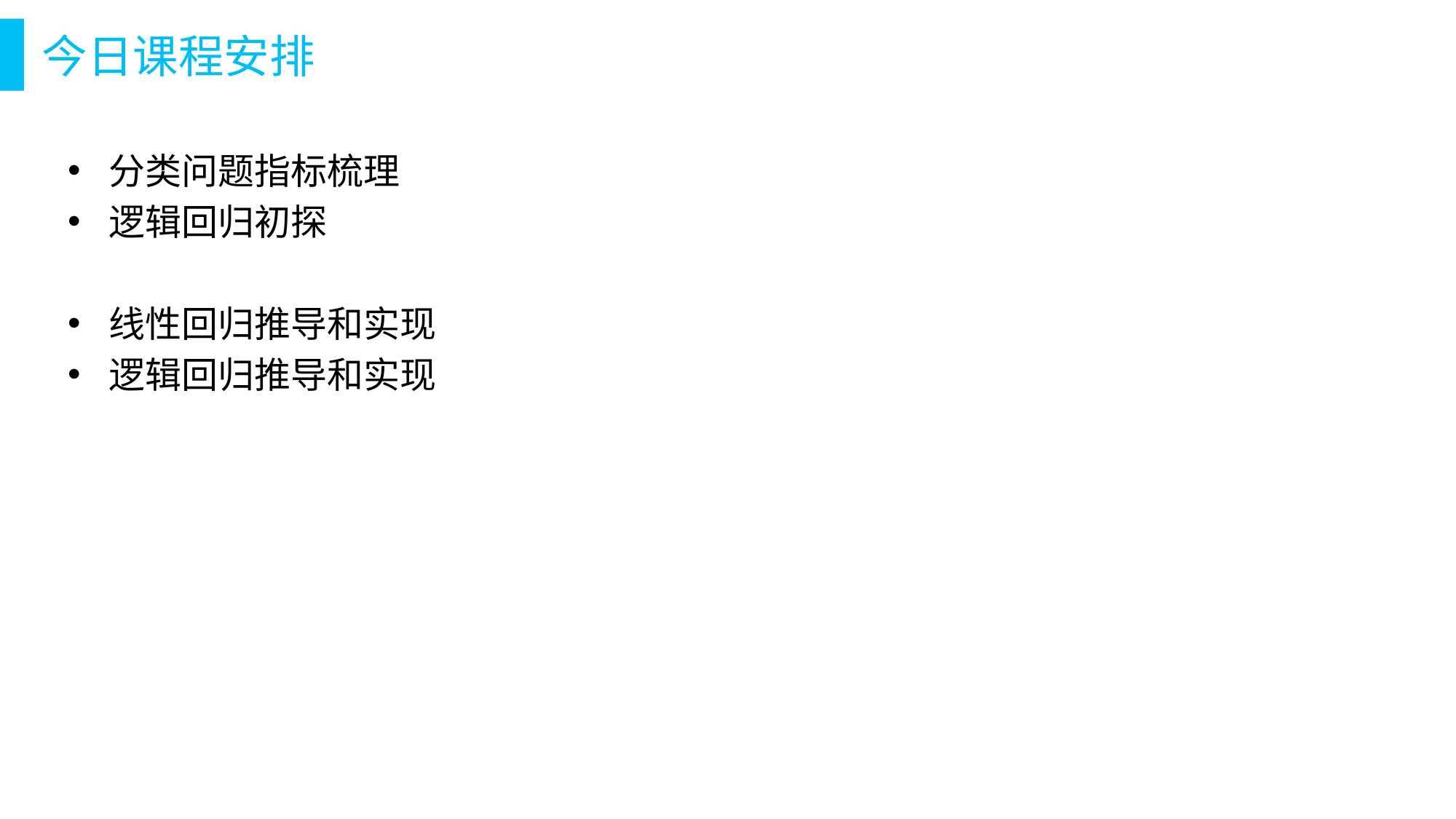

# 今日课程安排
分类问题指标梳理
逻辑回归初探

线性回归推导和实现
逻辑回归推导和实现